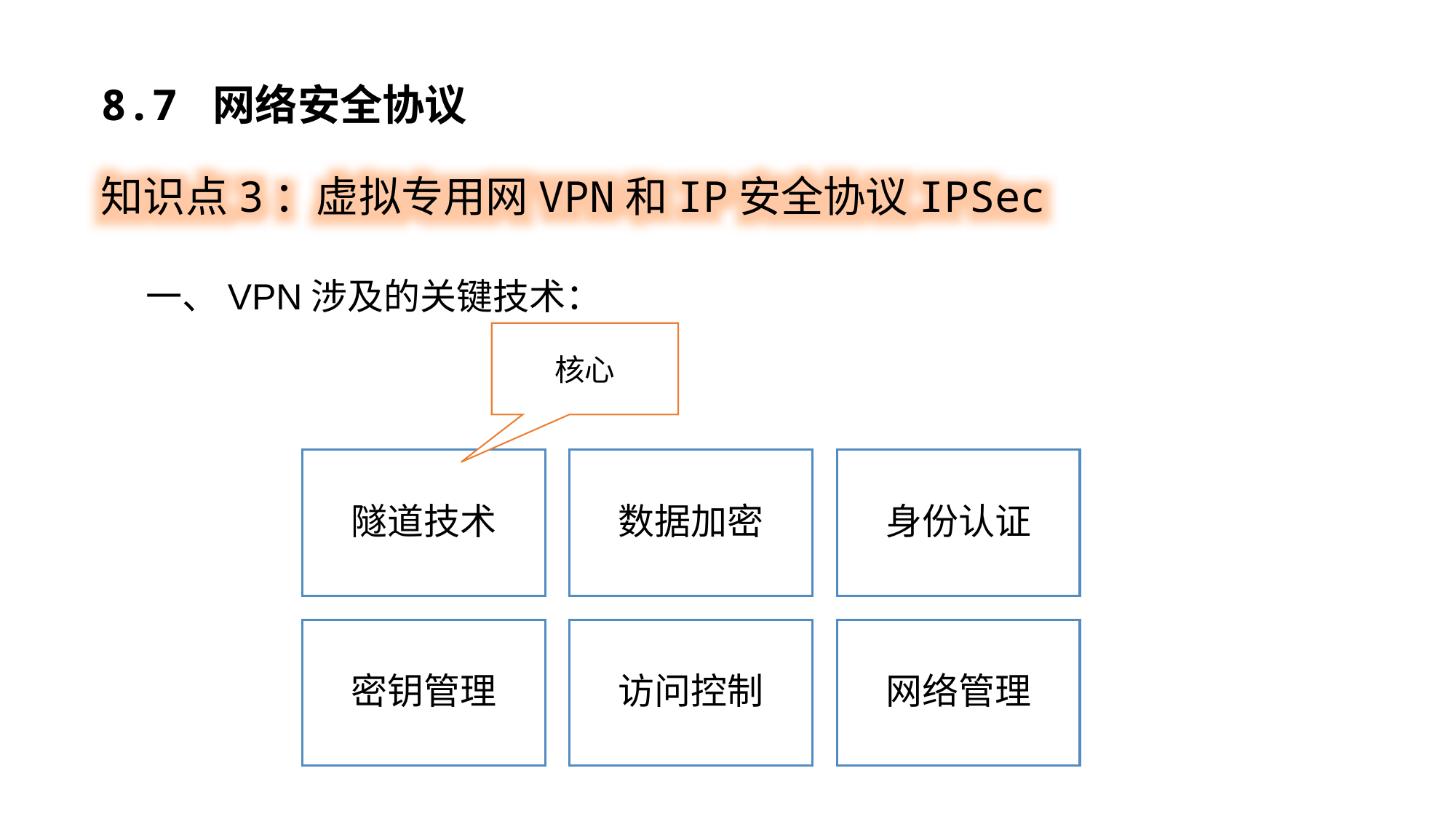

8.7 网络安全协议
知识点3：虚拟专用网VPN和IP安全协议IPSec
一、VPN涉及的关键技术：
核心
隧道技术
数据加密
身份认证
密钥管理
访问控制
网络管理